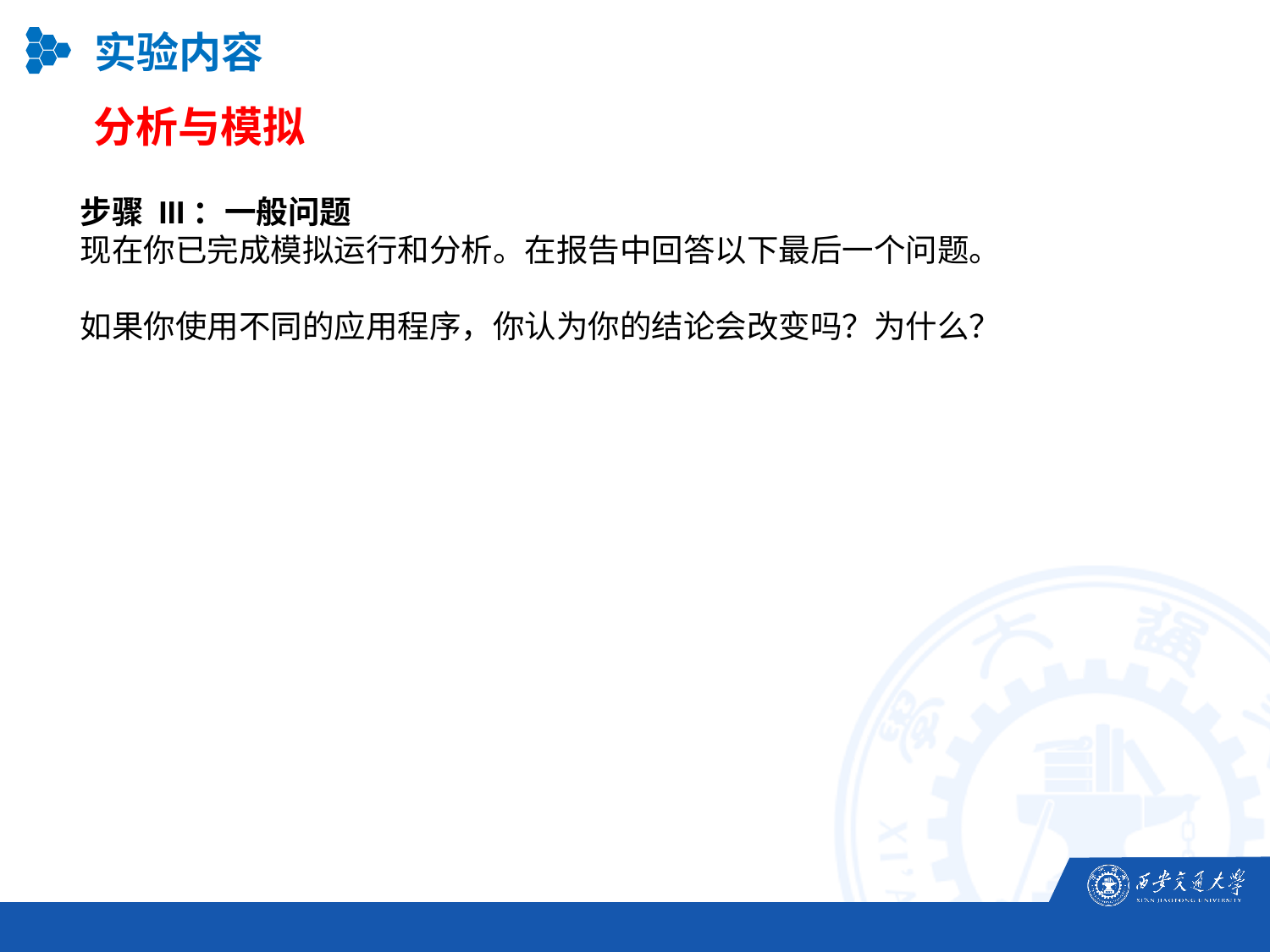

实验内容
分析与模拟
步骤 III：一般问题
现在你已完成模拟运行和分析。在报告中回答以下最后一个问题。

如果你使用不同的应用程序，你认为你的结论会改变吗？为什么？